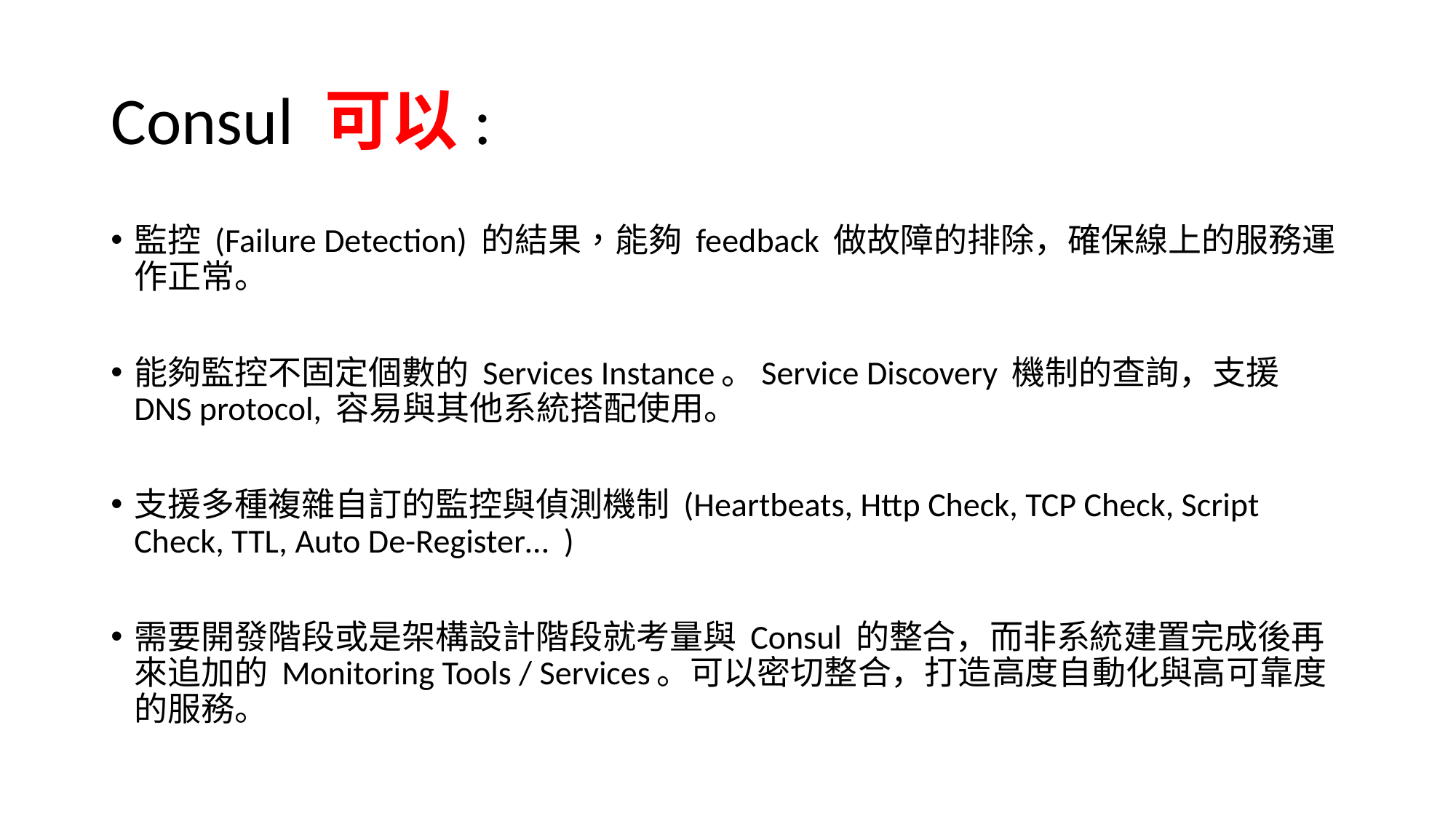

# Consul 可以:
監控 (Failure Detection) 的結果，能夠 feedback 做故障的排除，確保線上的服務運作正常。

能夠監控不固定個數的 Services Instance。Service Discovery 機制的查詢，支援 DNS protocol, 容易與其他系統搭配使用。

支援多種複雜自訂的監控與偵測機制 (Heartbeats, Http Check, TCP Check, Script Check, TTL, Auto De-Register…  )

需要開發階段或是架構設計階段就考量與 Consul 的整合，而非系統建置完成後再來追加的 Monitoring Tools / Services。可以密切整合，打造高度自動化與高可靠度的服務。